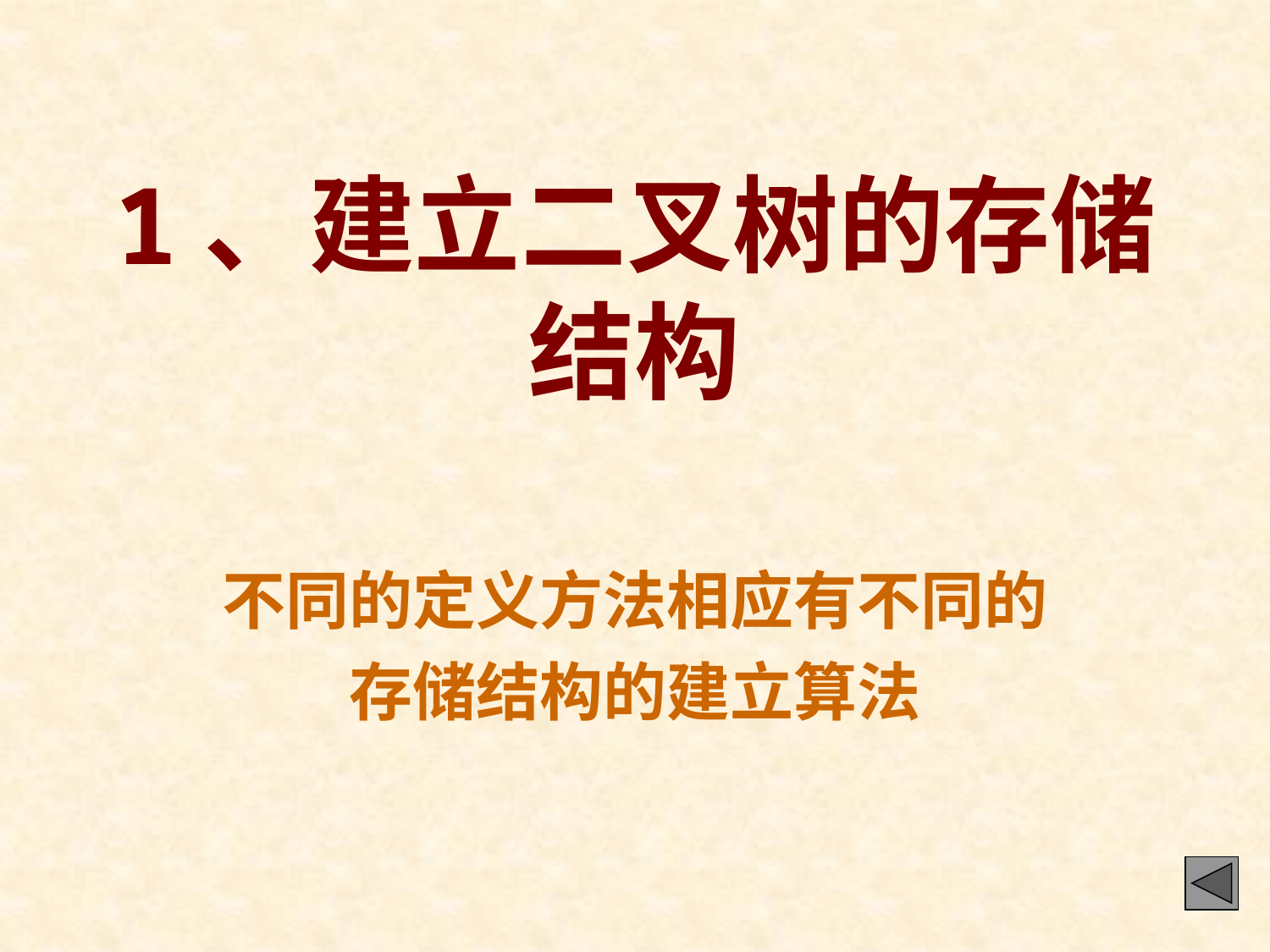

# 1、建立二叉树的存储结构
不同的定义方法相应有不同的存储结构的建立算法